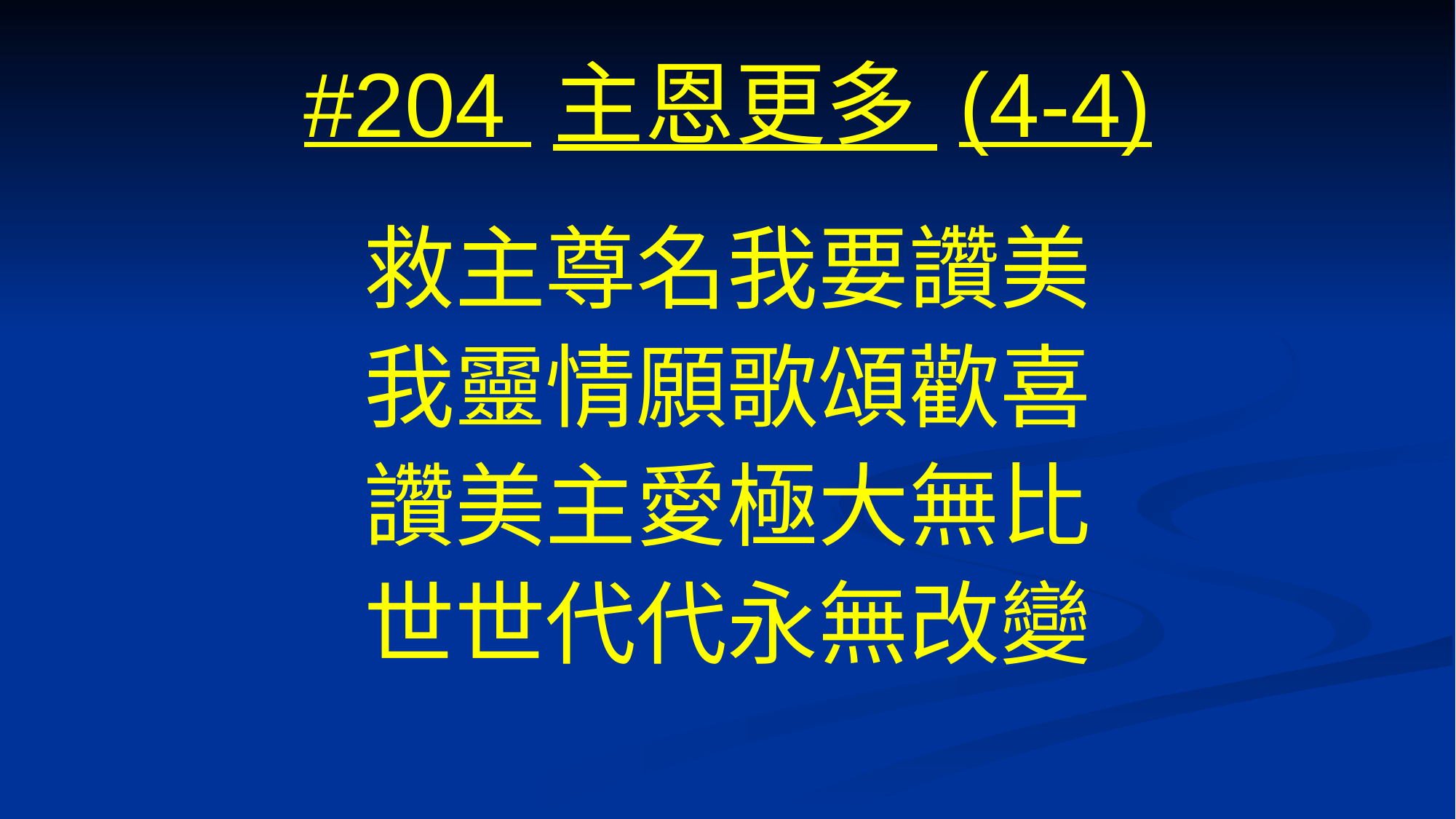

# #204 主恩更多 (4-4)
救主尊名我要讚美
我靈情願歌頌歡喜
讚美主愛極大無比
世世代代永無改變